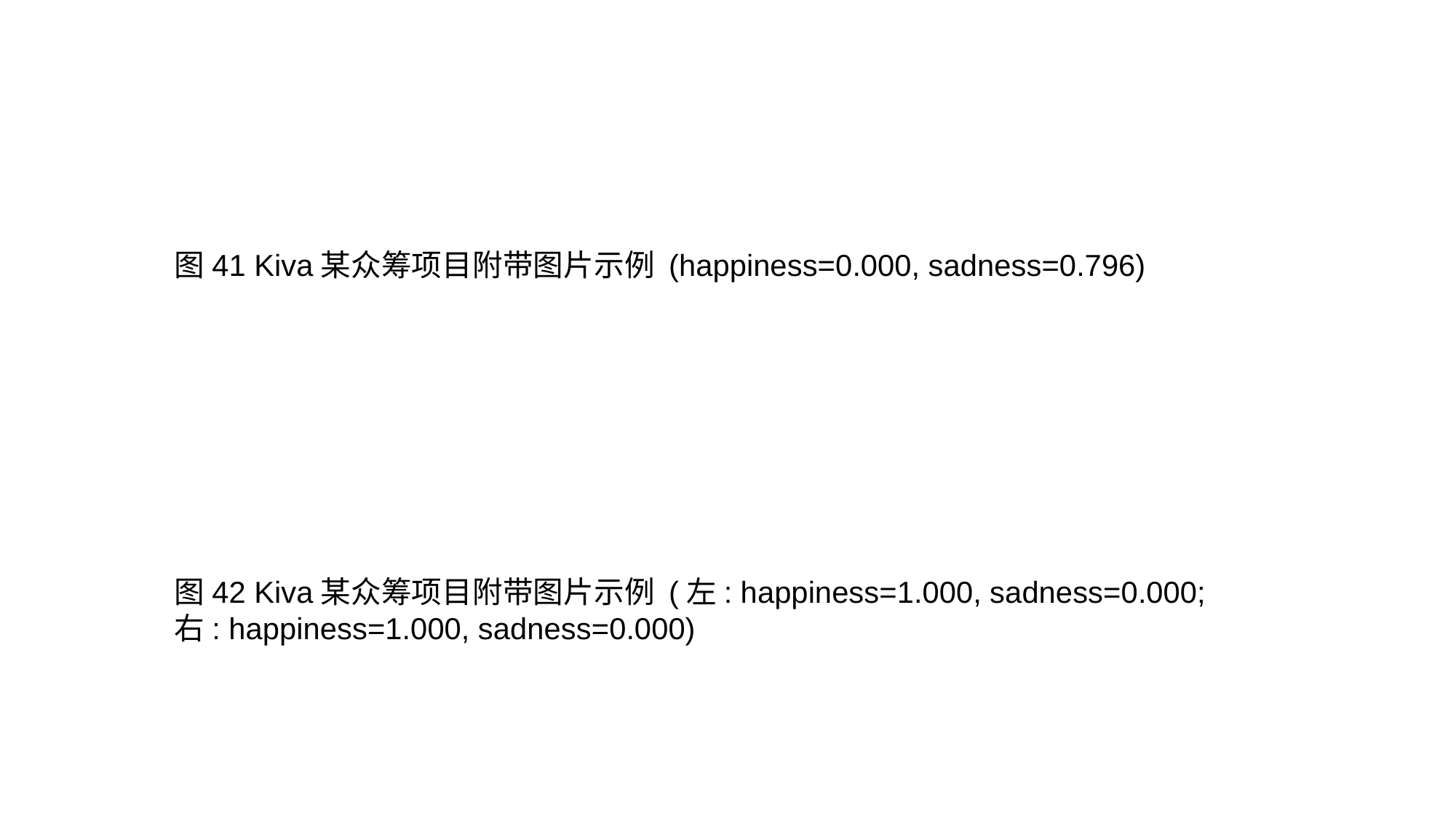

图41 Kiva某众筹项目附带图片示例 (happiness=0.000, sadness=0.796)

图42 Kiva某众筹项目附带图片示例 (左: happiness=1.000, sadness=0.000; 右: happiness=1.000, sadness=0.000)